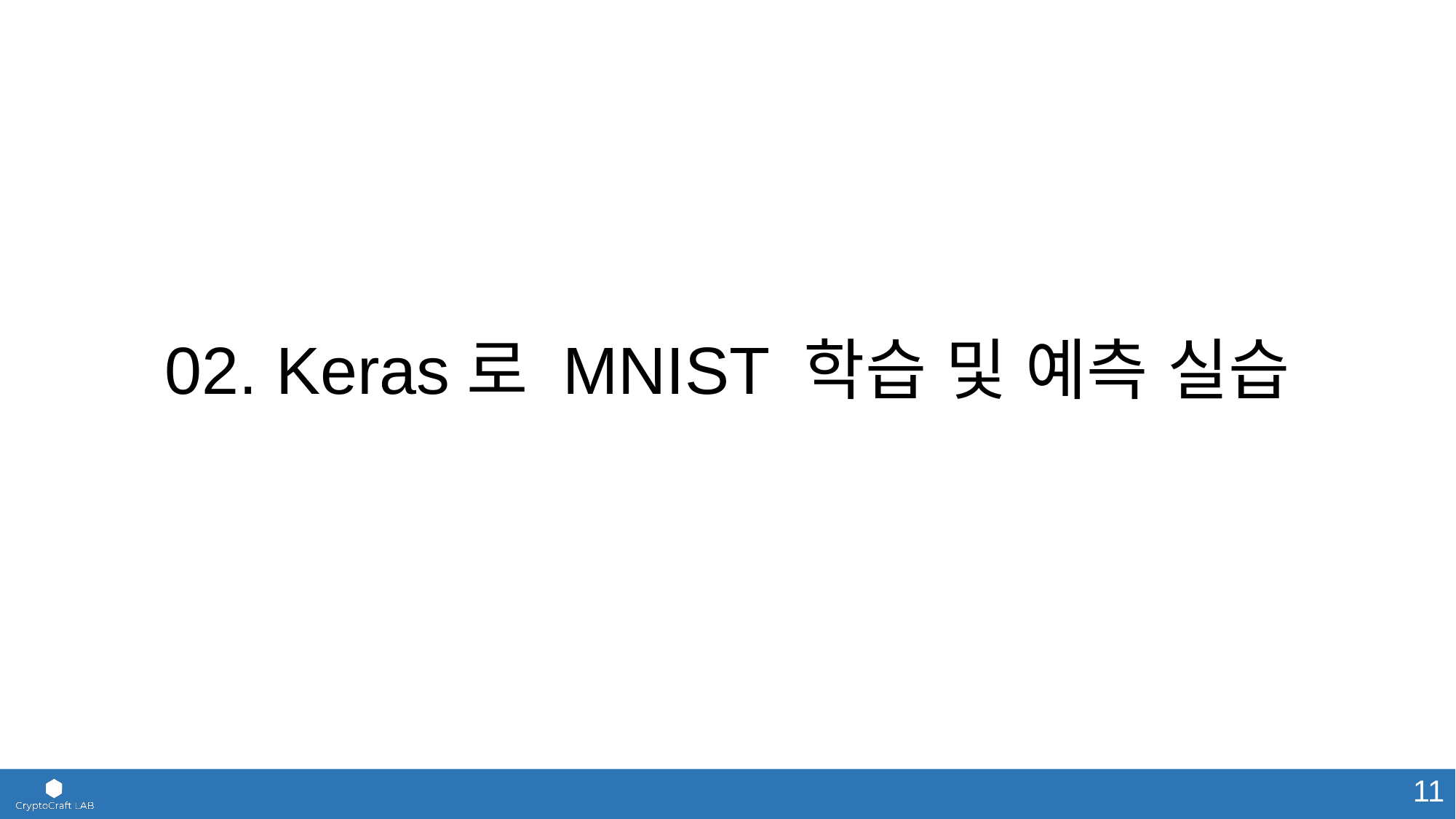

02. Keras로 MNIST 학습 및 예측 실습